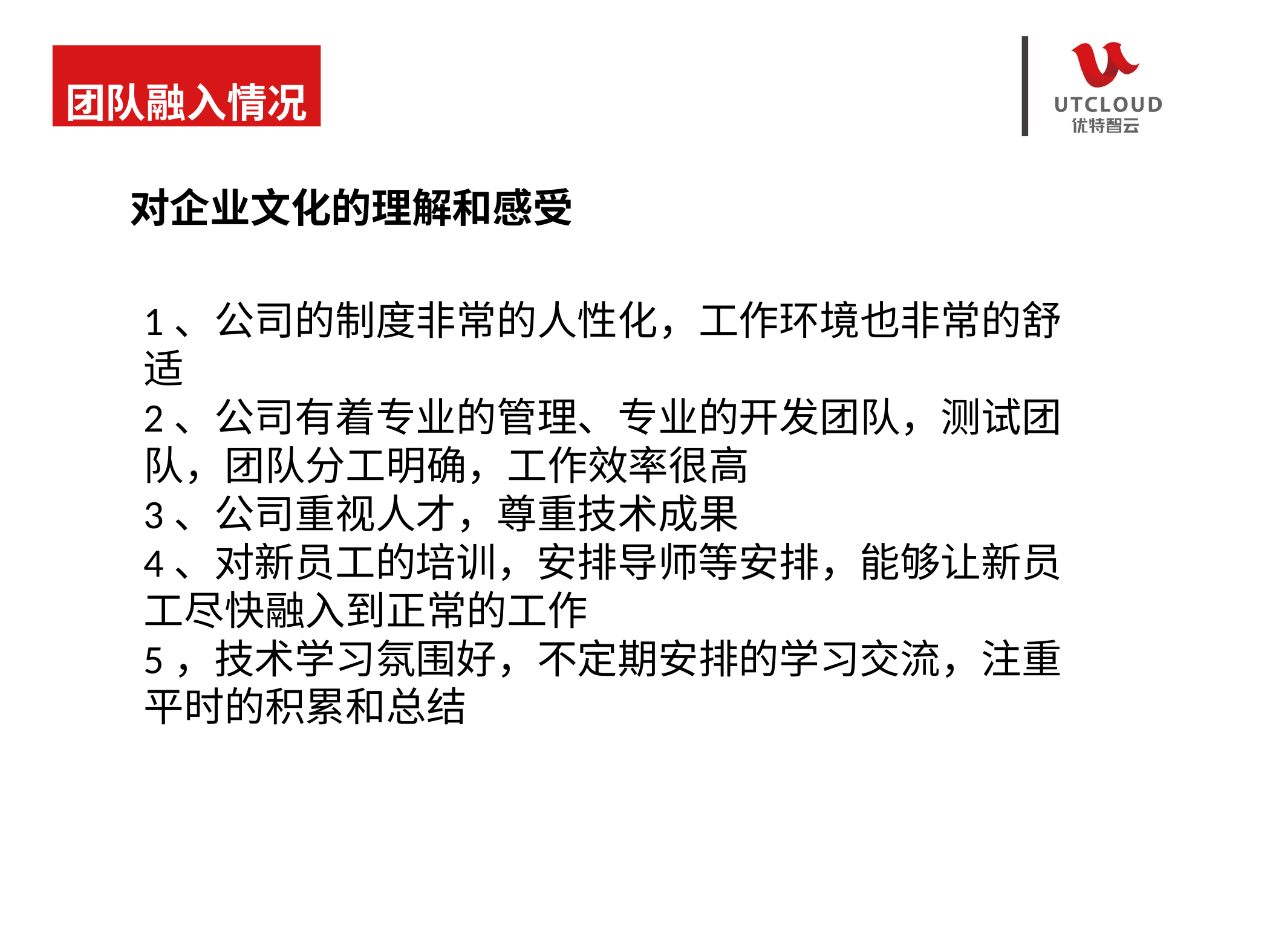

团队融入情况

对企业文化的理解和感受
1、公司的制度非常的人性化，工作环境也非常的舒适
2、公司有着专业的管理、专业的开发团队，测试团队，团队分工明确，工作效率很高
3、公司重视人才，尊重技术成果
4、对新员工的培训，安排导师等安排，能够让新员工尽快融入到正常的工作
5，技术学习氛围好，不定期安排的学习交流，注重平时的积累和总结